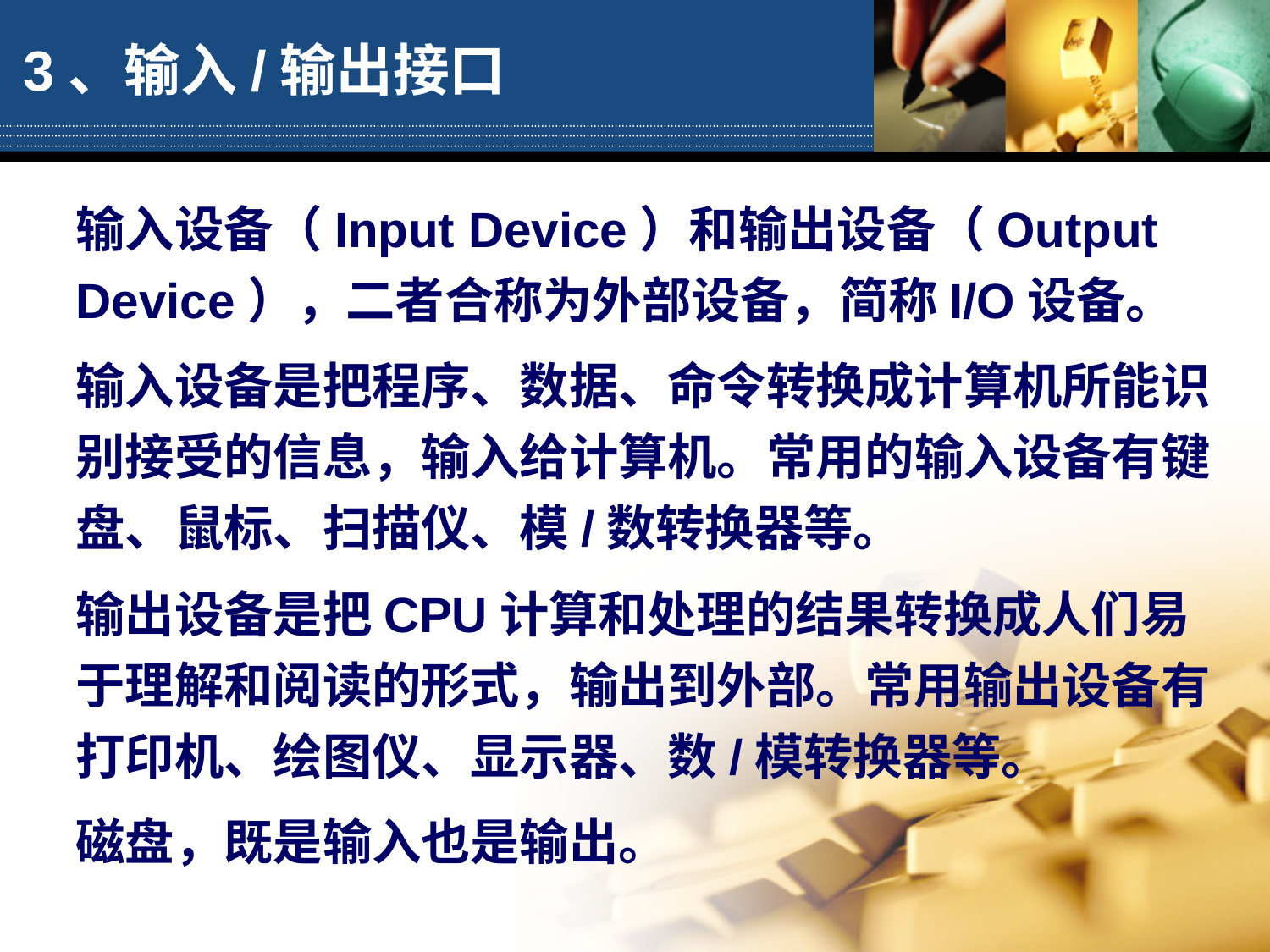

# 3、输入/输出接口
输入设备（Input Device）和输出设备（Output Device），二者合称为外部设备，简称I/O设备。
输入设备是把程序、数据、命令转换成计算机所能识别接受的信息，输入给计算机。常用的输入设备有键盘、鼠标、扫描仪、模/数转换器等。
输出设备是把CPU计算和处理的结果转换成人们易于理解和阅读的形式，输出到外部。常用输出设备有打印机、绘图仪、显示器、数/模转换器等。
磁盘，既是输入也是输出。